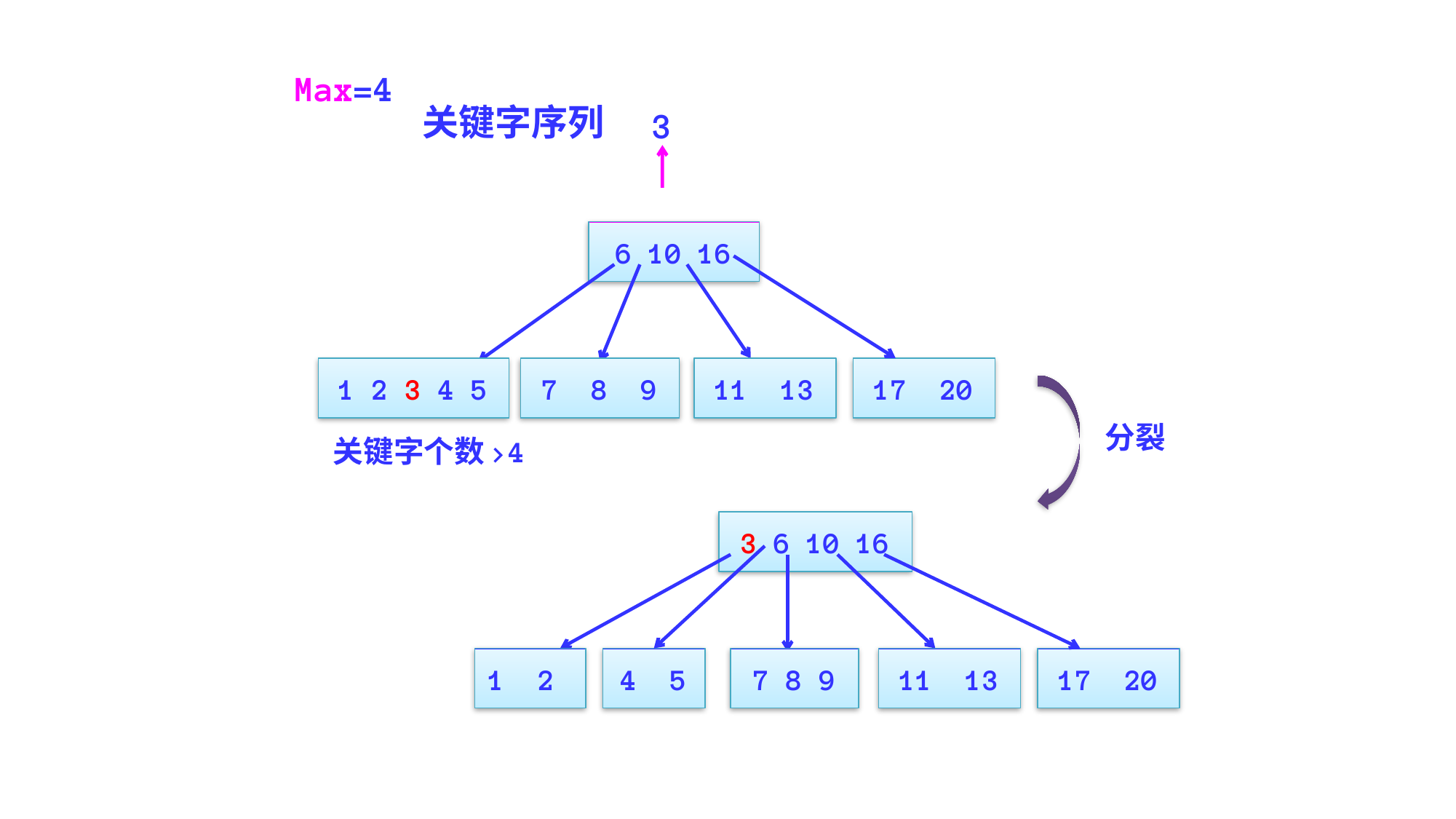

Max=4
关键字序列
3
6 10 16
1 2 3 4 5
7  8  9
11  13
17  20
关键字个数>4

分裂
3 6 10 16
1  2
4  5
7 8 9
11  13
17  20